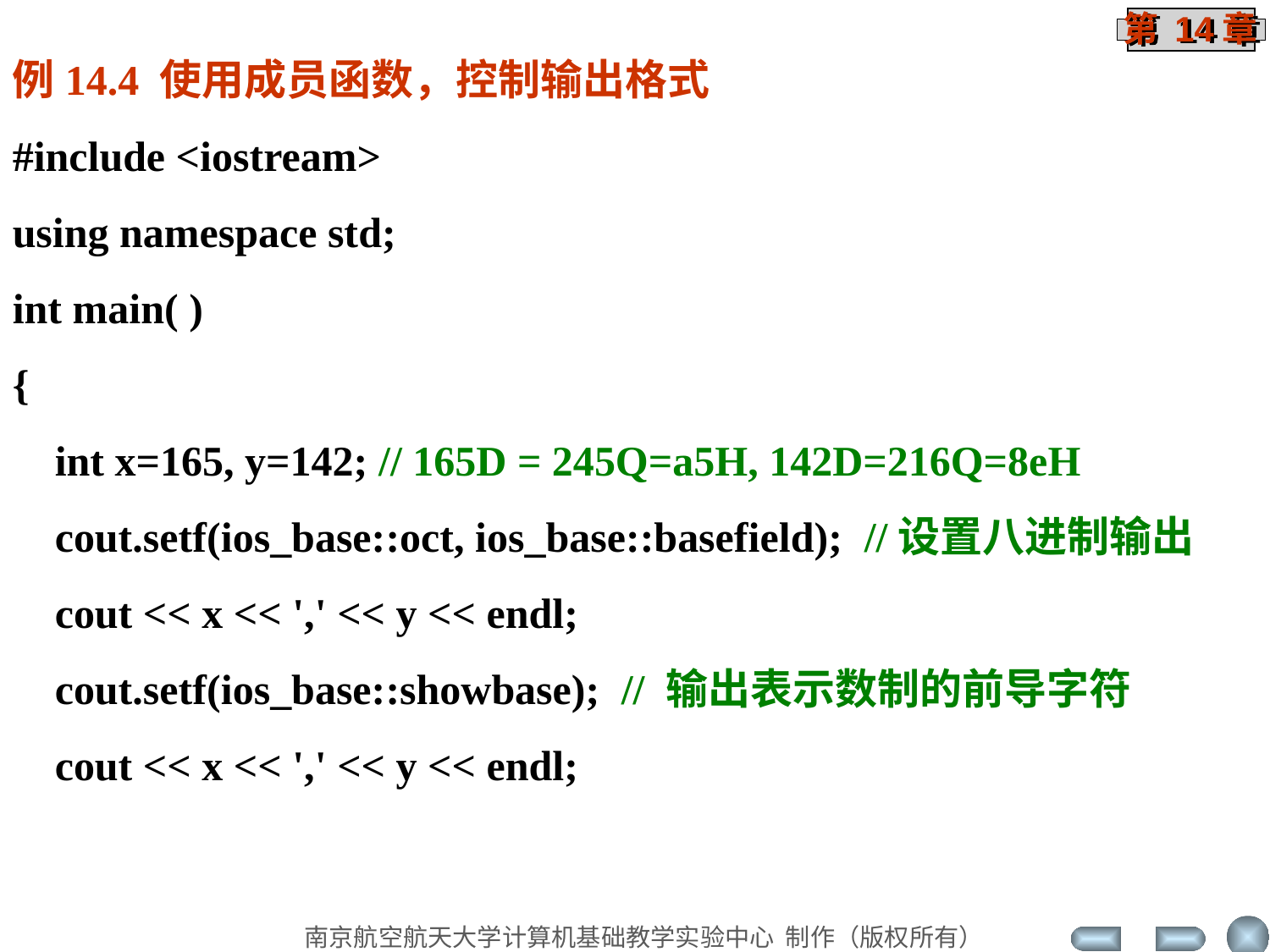

例14.4 使用成员函数，控制输出格式
#include <iostream>
using namespace std;
int main( )
{
    int x=165, y=142; // 165D = 245Q=a5H, 142D=216Q=8eH
    cout.setf(ios_base::oct, ios_base::basefield);  //设置八进制输出
    cout << x << ',' << y << endl;
    cout.setf(ios_base::showbase);  // 输出表示数制的前导字符
    cout << x << ',' << y << endl;